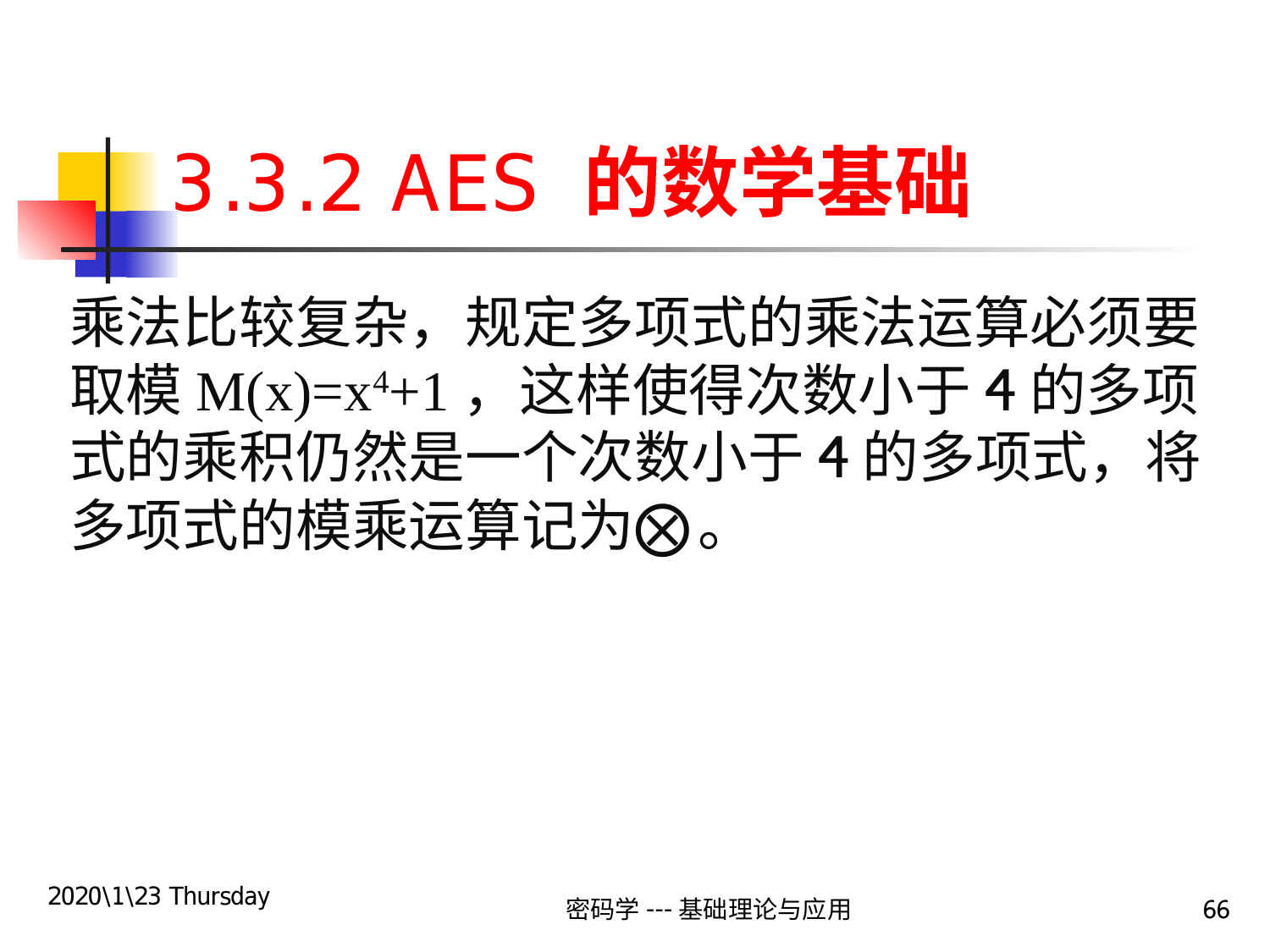

# 3.3.2 AES 的数学基础
乘法比较复杂，规定多项式的乘法运算必须要取模M(x)=x4+1，这样使得次数小于4的多项式的乘积仍然是一个次数小于4的多项式，将多项式的模乘运算记为⨂。
2020\1\23 Thursday
密码学---基础理论与应用
66